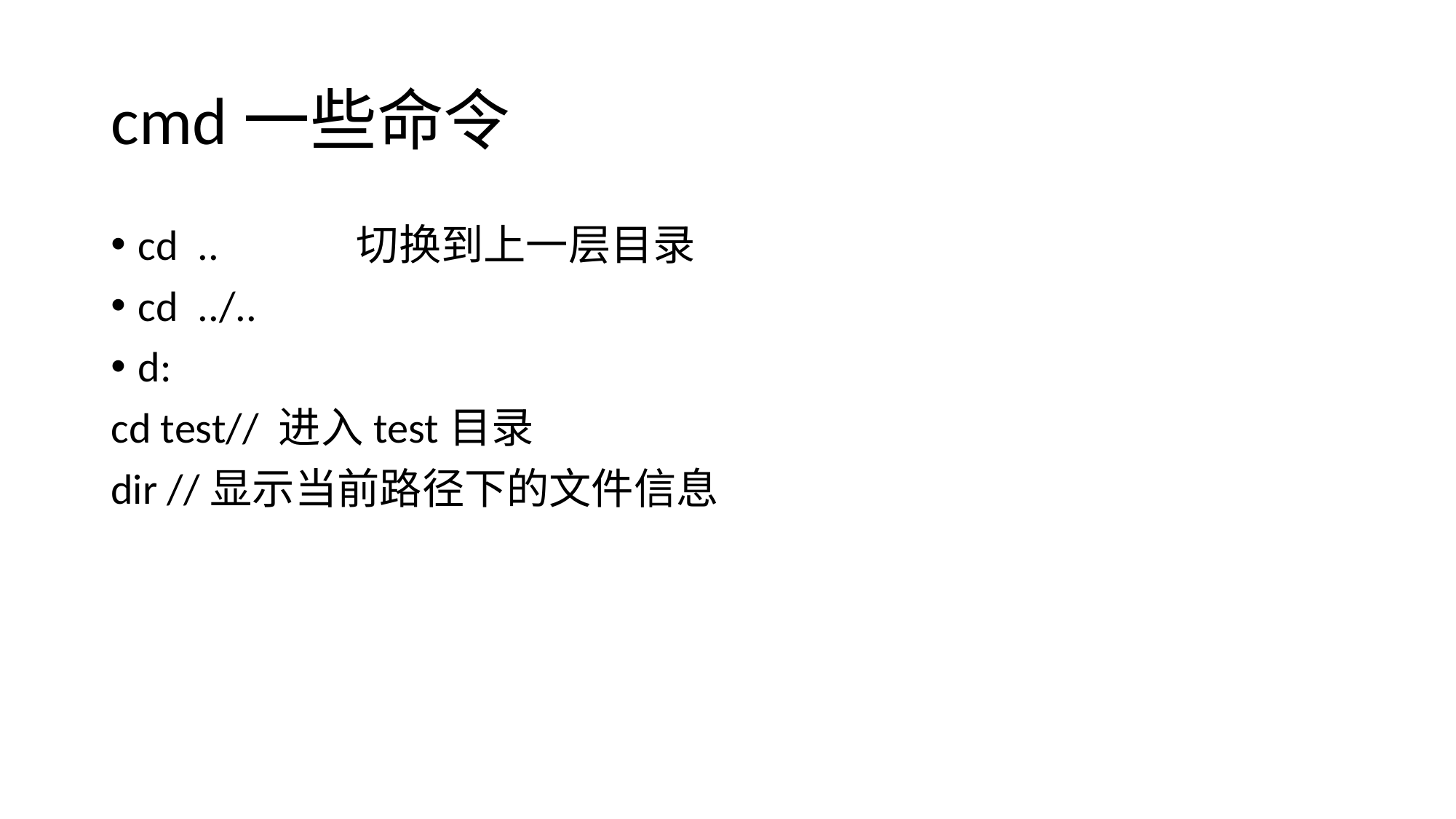

# cmd一些命令
cd  ..    	切换到上一层目录
cd  ../..
d:
cd test// 进入test目录
dir //显示当前路径下的文件信息